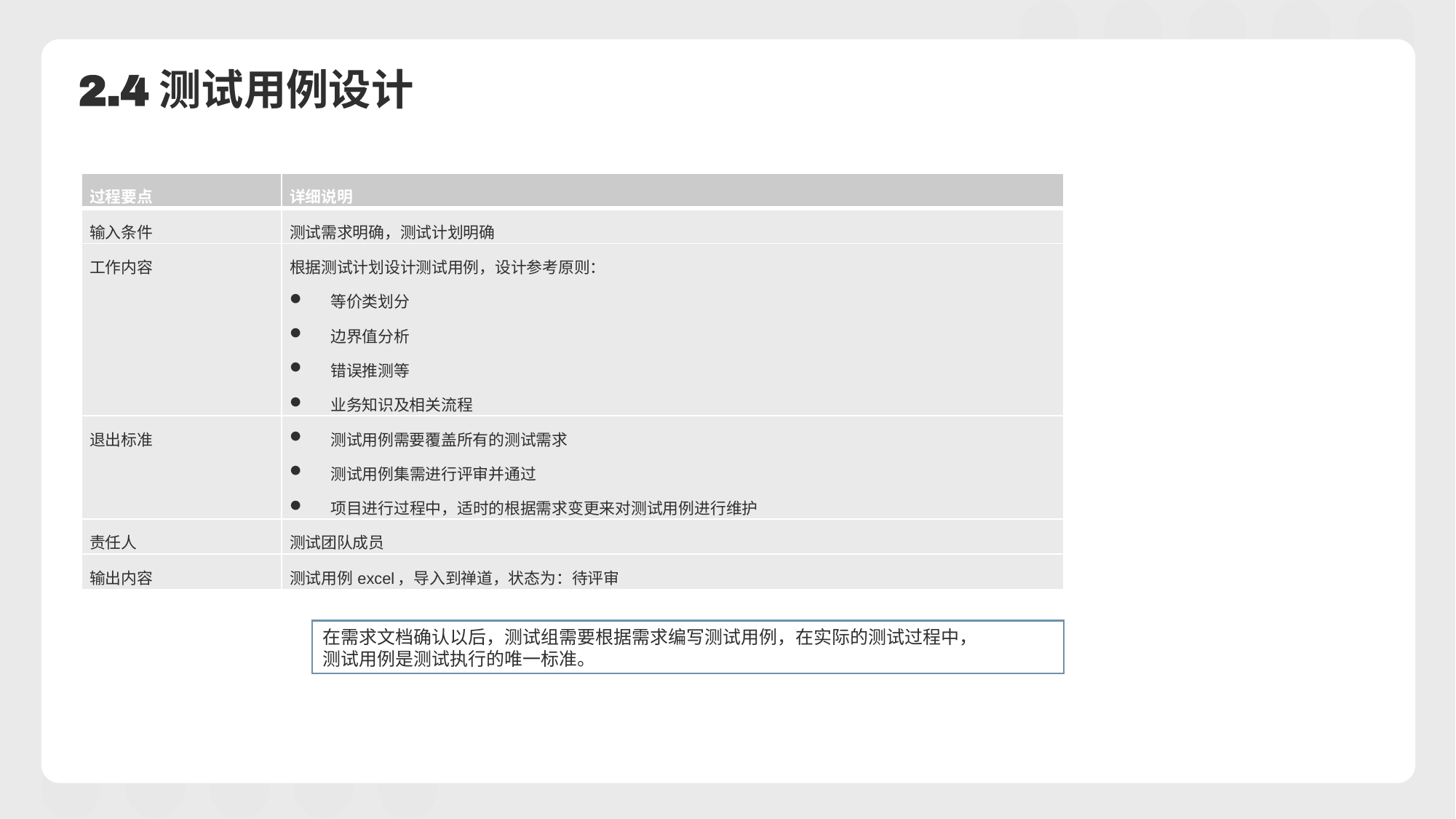

2.4测试用例设计

| 过程要点 | 详细说明 |
| --- | --- |
| 输入条件 | 测试需求明确，测试计划明确 |
| 工作内容 | 根据测试计划设计测试用例，设计参考原则： 等价类划分 边界值分析 错误推测等 业务知识及相关流程 |
| 退出标准 | 测试用例需要覆盖所有的测试需求 测试用例集需进行评审并通过 项目进行过程中，适时的根据需求变更来对测试用例进行维护 |
| 责任人 | 测试团队成员 |
| 输出内容 | 测试用例excel，导入到禅道，状态为：待评审 |
在需求文档确认以后，测试组需要根据需求编写测试用例，在实际的测试过程中，
测试用例是测试执行的唯一标准。